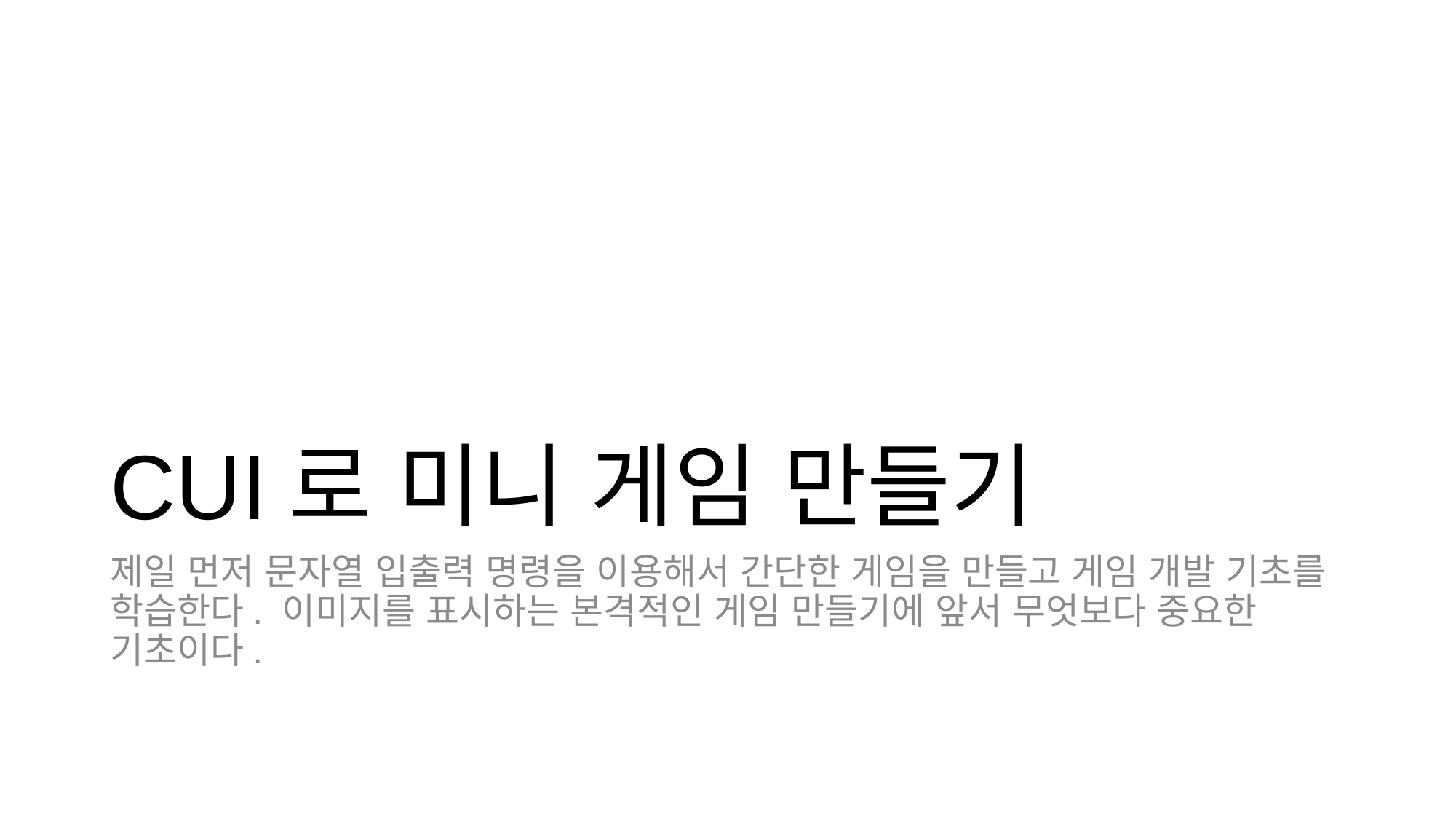

# CUI로 미니 게임 만들기
제일 먼저 문자열 입출력 명령을 이용해서 간단한 게임을 만들고 게임 개발 기초를 학습한다. 이미지를 표시하는 본격적인 게임 만들기에 앞서 무엇보다 중요한 기초이다.